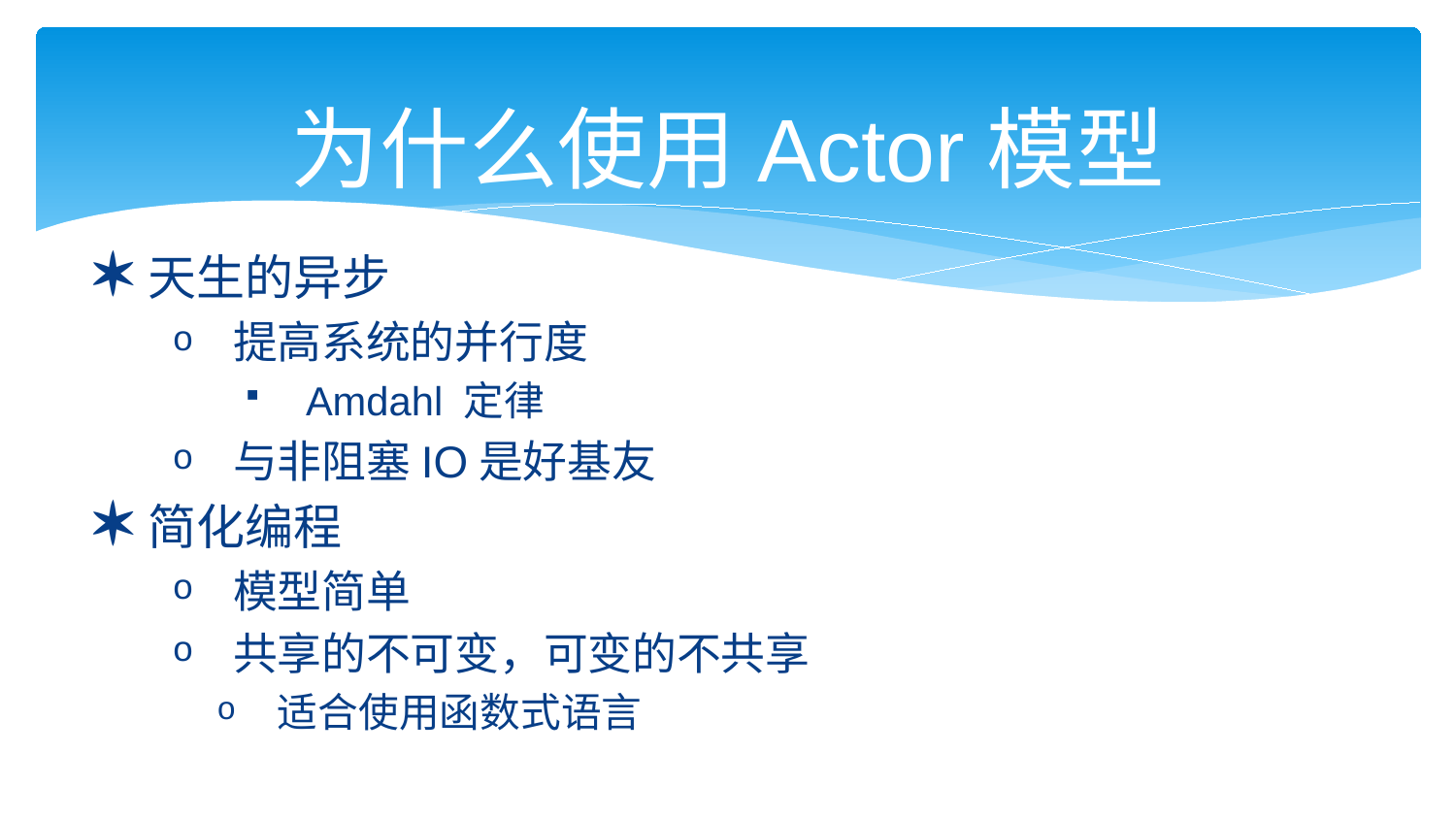

# 为什么使用Actor模型
天生的异步
提高系统的并行度
Amdahl 定律
与非阻塞IO是好基友
简化编程
模型简单
共享的不可变，可变的不共享
适合使用函数式语言